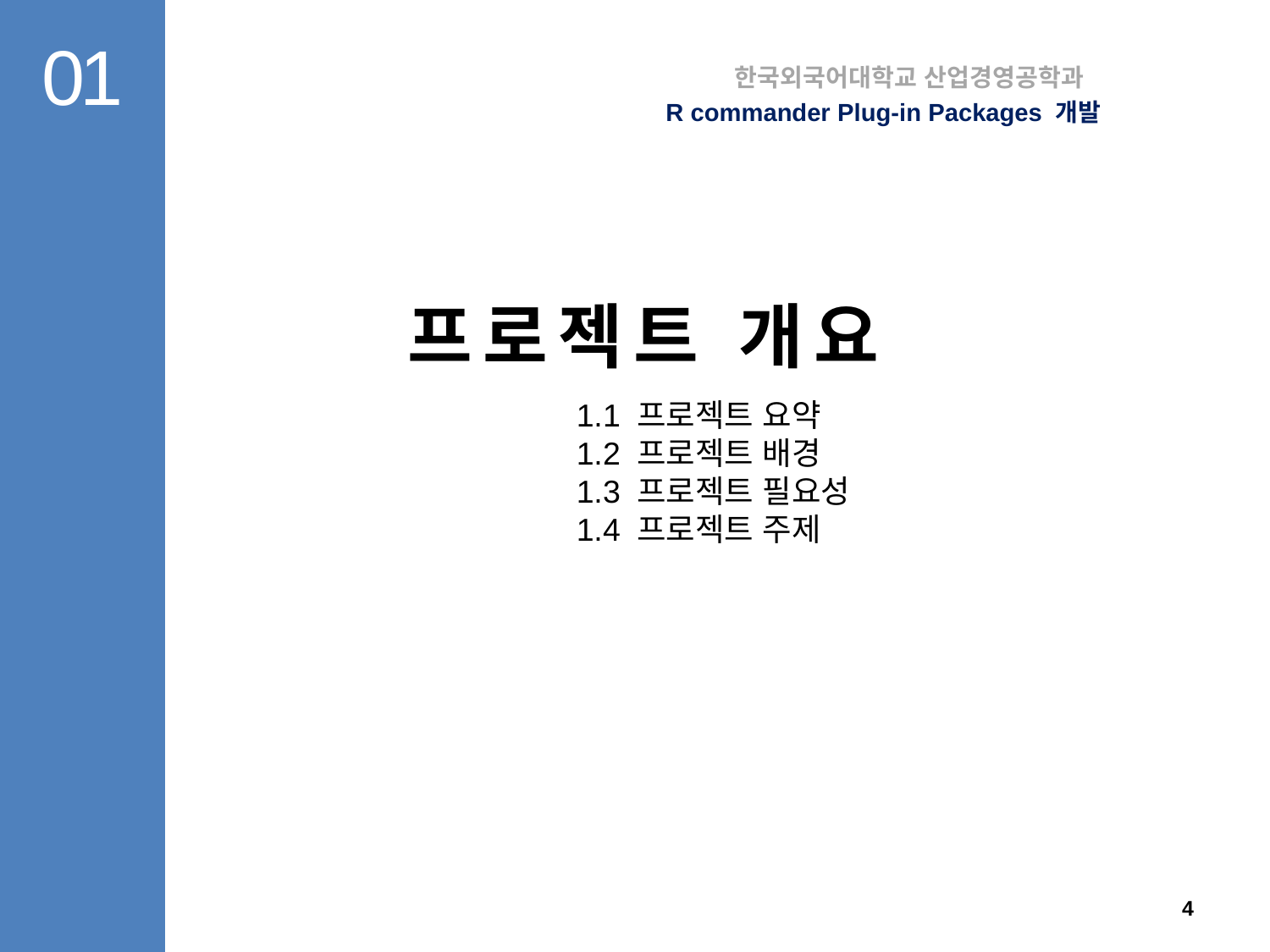

01
한국외국어대학교 산업경영공학과
R commander Plug-in Packages 개발
프로젝트 개요
1.1 프로젝트 요약
1.2 프로젝트 배경
1.3 프로젝트 필요성
1.4 프로젝트 주제
4